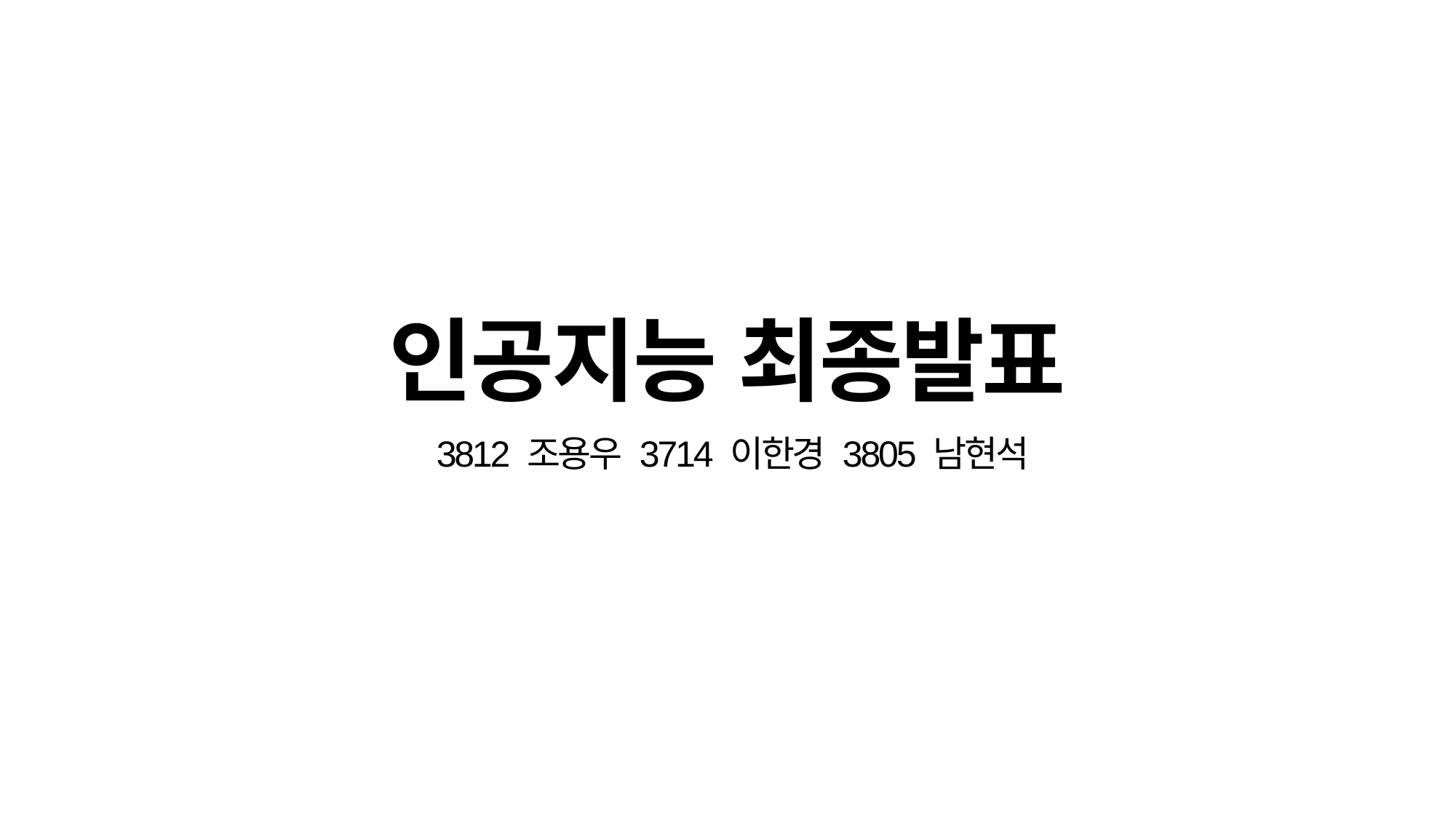

# 인공지능 최종발표
 3812 조용우 3714 이한경 3805 남현석